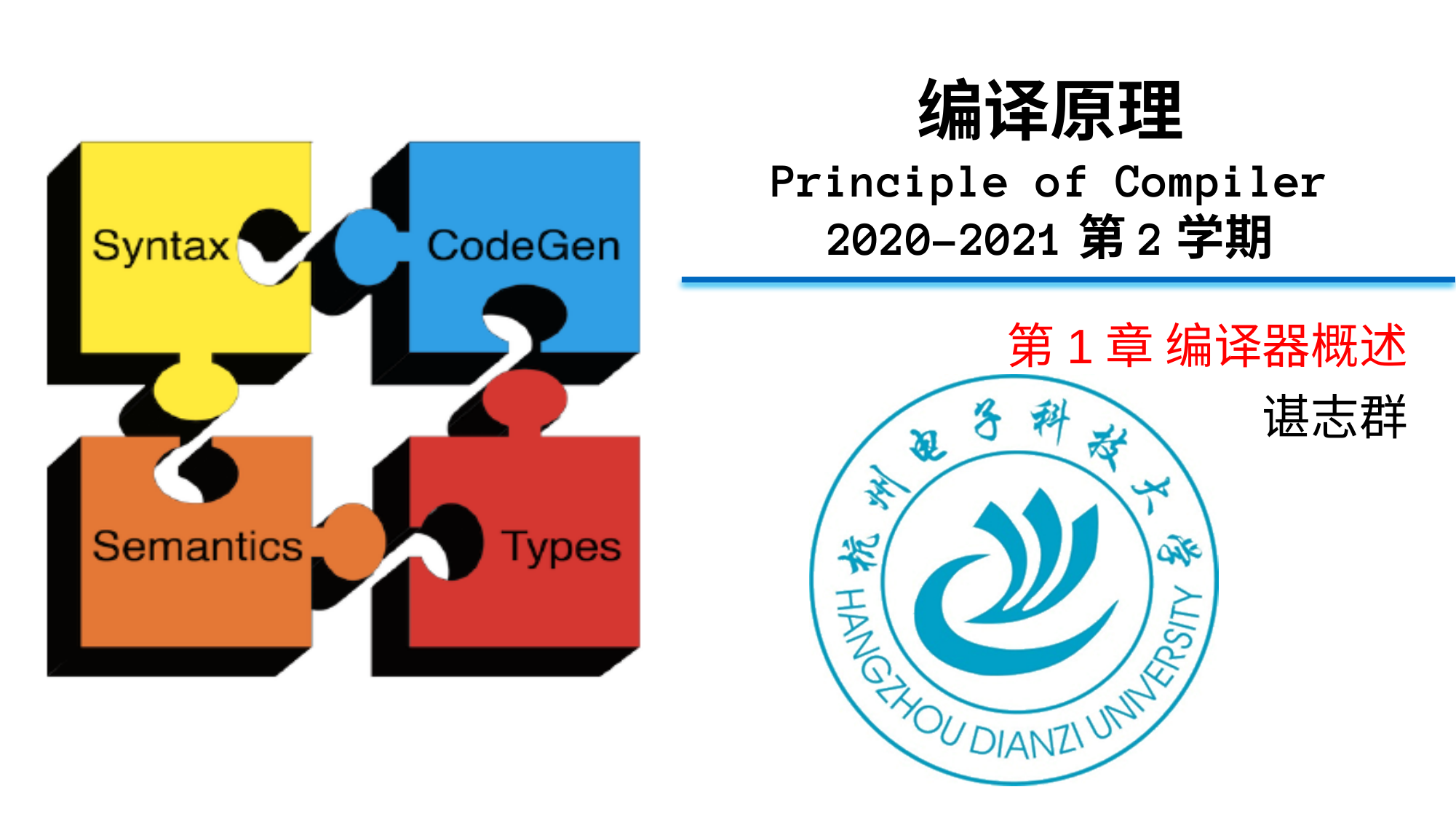

# 编译原理 Principle of Compiler 2020-2021第2学期
第1章 编译器概述
谌志群